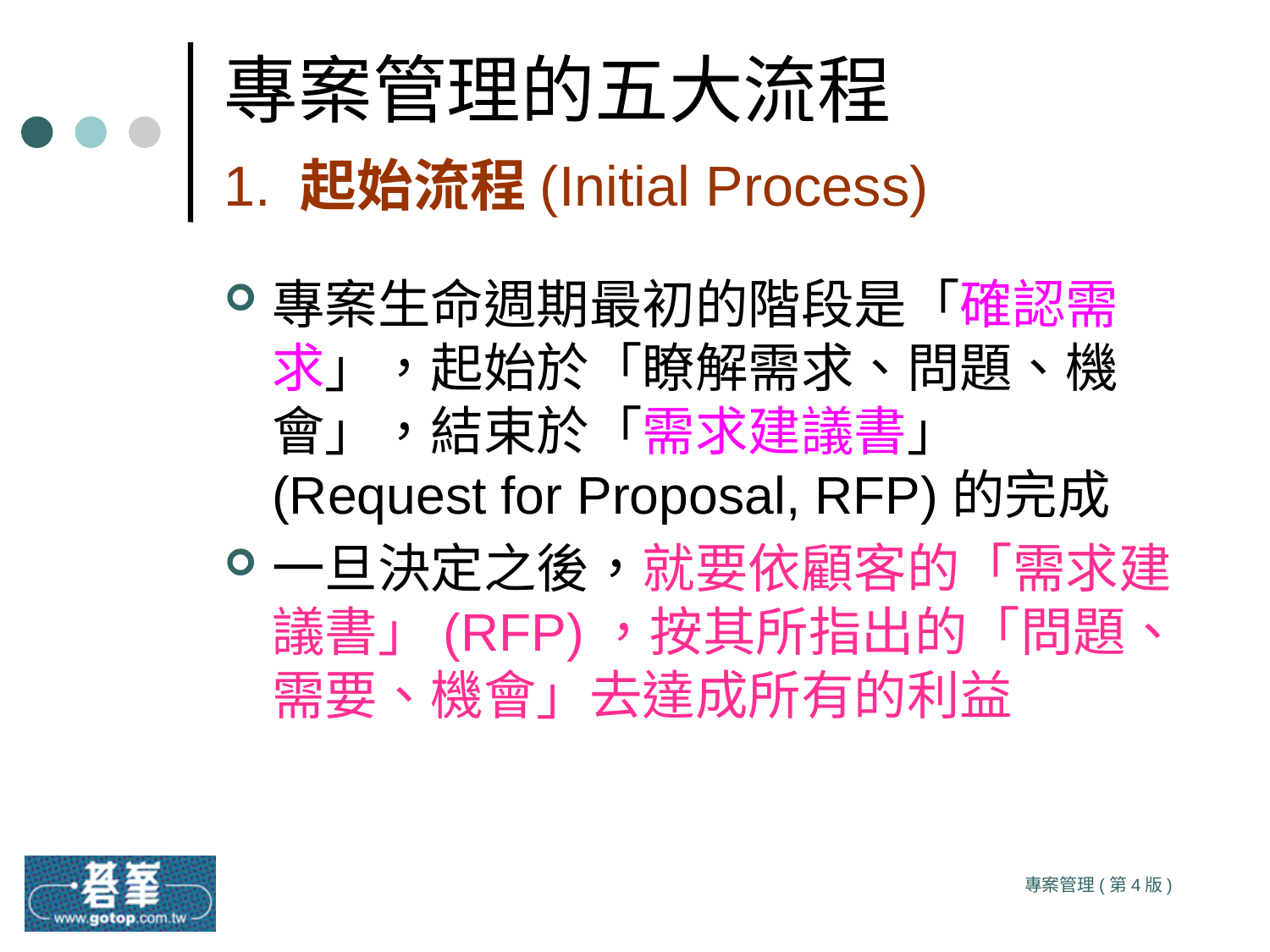

# 專案管理的五大流程 1. 起始流程(Initial Process)
專案生命週期最初的階段是「確認需求」，起始於「瞭解需求、問題、機會」，結束於「需求建議書」(Request for Proposal, RFP)的完成
一旦決定之後，就要依顧客的「需求建議書」(RFP)，按其所指出的「問題、需要、機會」去達成所有的利益
專案管理(第4版)